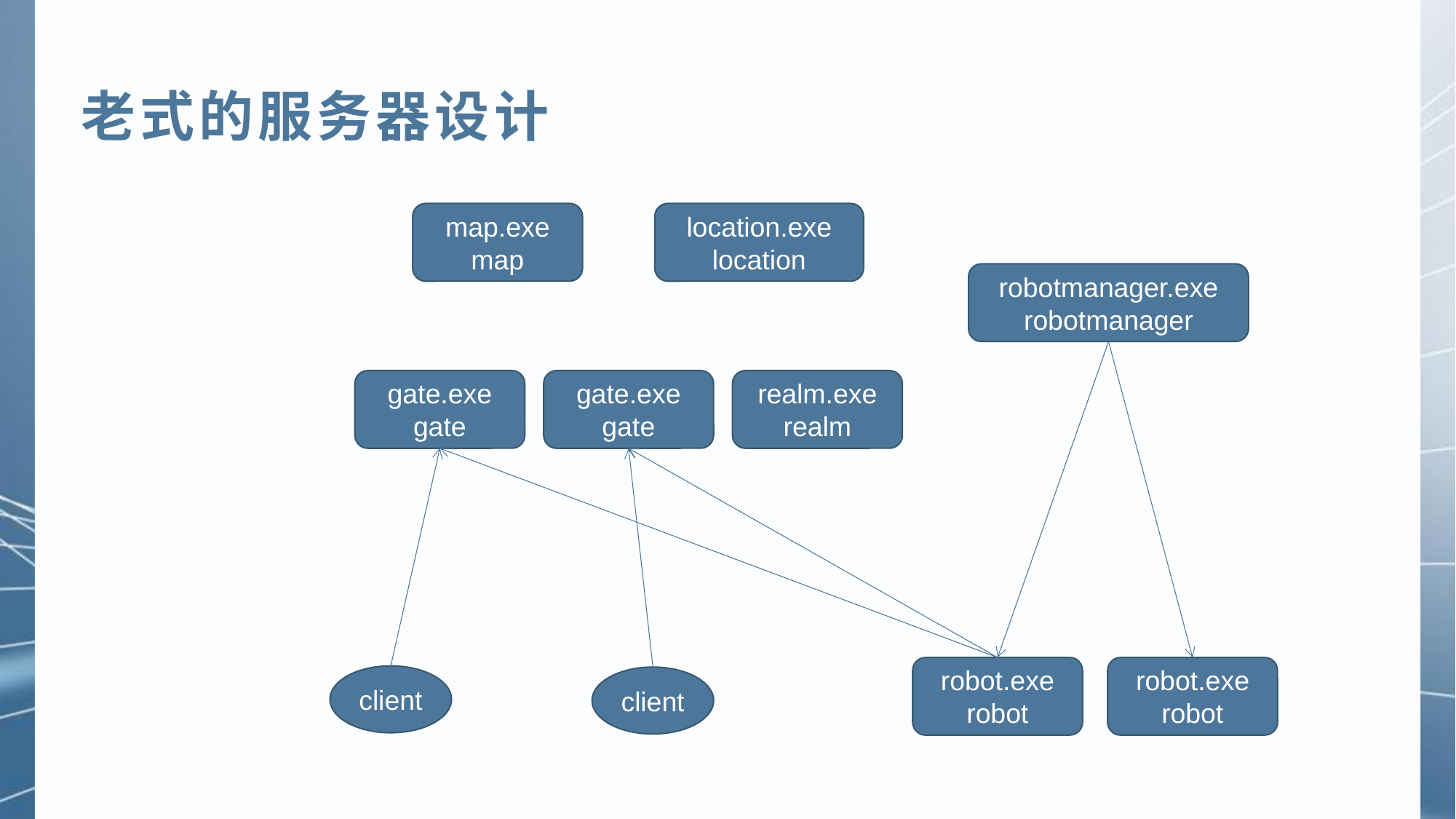

老式的服务器设计
map.exe
map
location.exe
location
robotmanager.exe
robotmanager
gate.exe
gate
gate.exe
gate
realm.exe
realm
robot.exe
robot
robot.exe
robot
client
client